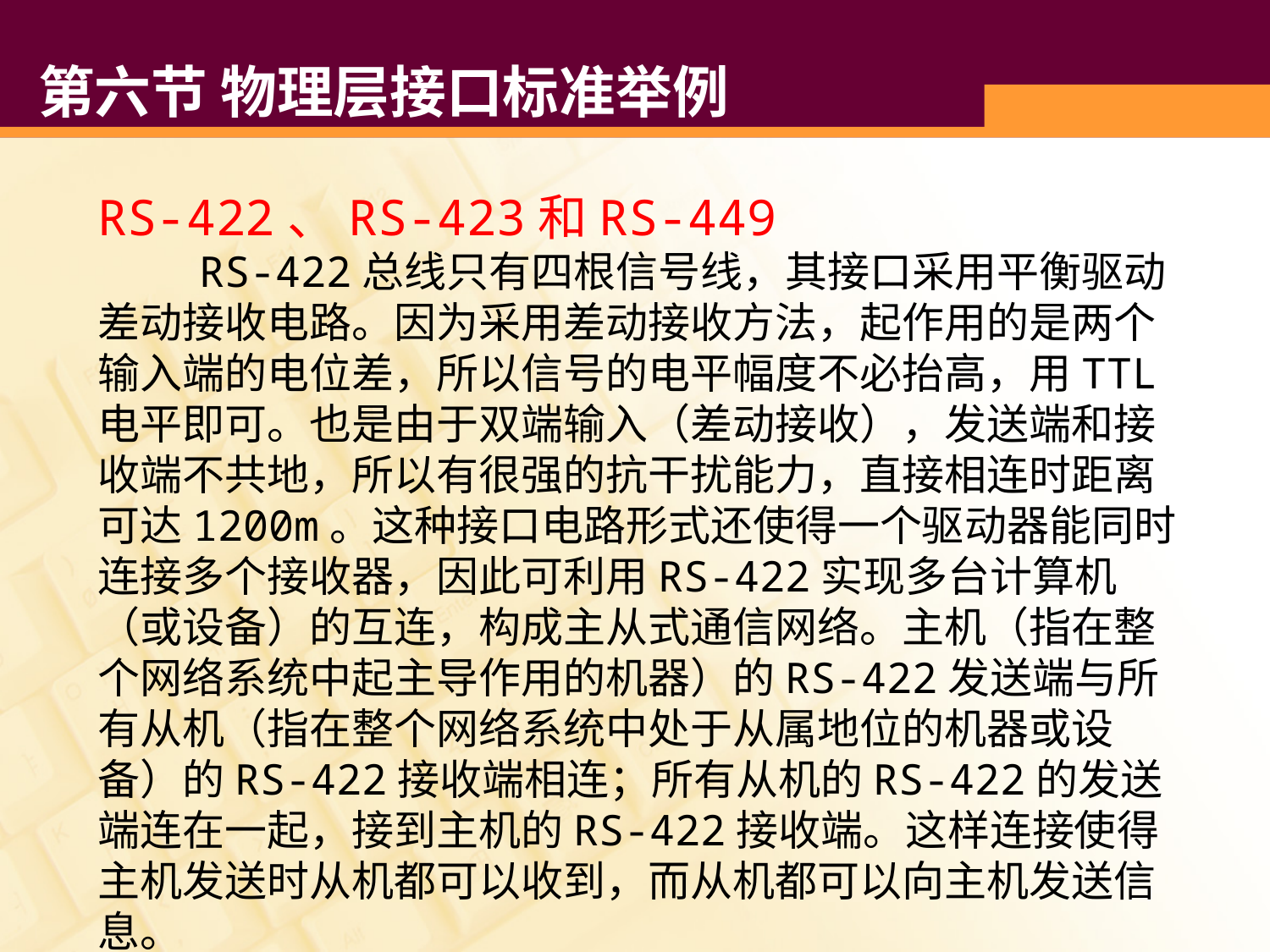

# 第六节 物理层接口标准举例
RS-422、RS-423和RS-449
    RS-422总线只有四根信号线，其接口采用平衡驱动差动接收电路。因为采用差动接收方法，起作用的是两个输入端的电位差，所以信号的电平幅度不必抬高，用TTL电平即可。也是由于双端输入（差动接收），发送端和接收端不共地，所以有很强的抗干扰能力，直接相连时距离可达1200m。这种接口电路形式还使得一个驱动器能同时连接多个接收器，因此可利用RS-422实现多台计算机（或设备）的互连，构成主从式通信网络。主机（指在整个网络系统中起主导作用的机器）的RS-422发送端与所有从机（指在整个网络系统中处于从属地位的机器或设备）的RS-422接收端相连；所有从机的RS-422的发送端连在一起，接到主机的RS-422接收端。这样连接使得主机发送时从机都可以收到，而从机都可以向主机发送信息。